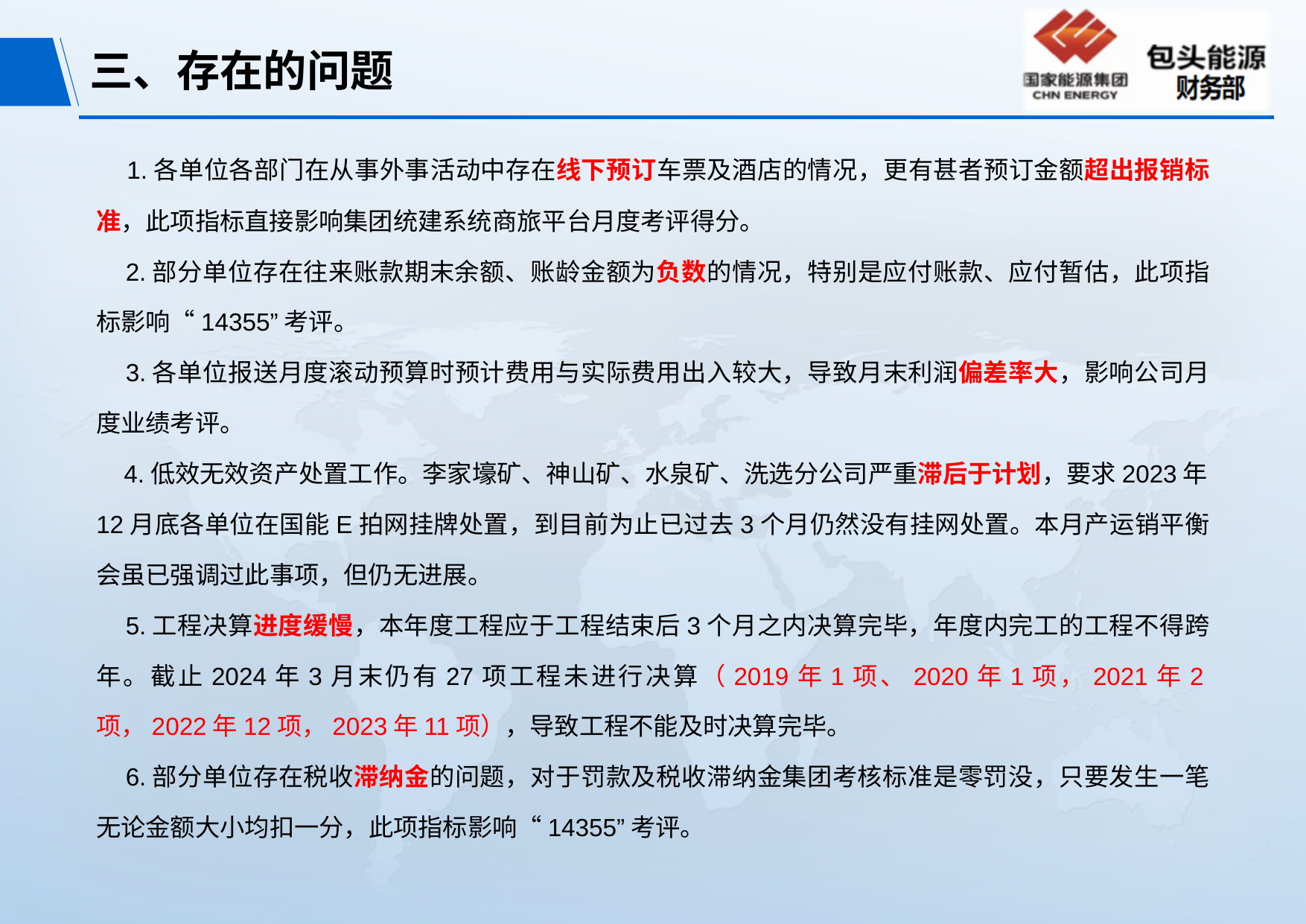

# 三、存在的问题
    1.各单位各部门在从事外事活动中存在线下预订车票及酒店的情况，更有甚者预订金额超出报销标准，此项指标直接影响集团统建系统商旅平台月度考评得分。
    2.部分单位存在往来账款期末余额、账龄金额为负数的情况，特别是应付账款、应付暂估，此项指标影响“14355”考评。
    3.各单位报送月度滚动预算时预计费用与实际费用出入较大，导致月末利润偏差率大，影响公司月度业绩考评。
    4.低效无效资产处置工作。李家壕矿、神山矿、水泉矿、洗选分公司严重滞后于计划，要求2023年12月底各单位在国能E拍网挂牌处置，到目前为止已过去3个月仍然没有挂网处置。本月产运销平衡会虽已强调过此事项，但仍无进展。
    5.工程决算进度缓慢，本年度工程应于工程结束后3个月之内决算完毕，年度内完工的工程不得跨年。截止2024年3月末仍有27项工程未进行决算（2019年1项、2020年1项，2021年2项，2022年12项，2023年11项），导致工程不能及时决算完毕。
    6.部分单位存在税收滞纳金的问题，对于罚款及税收滞纳金集团考核标准是零罚没，只要发生一笔无论金额大小均扣一分，此项指标影响“14355”考评。

32